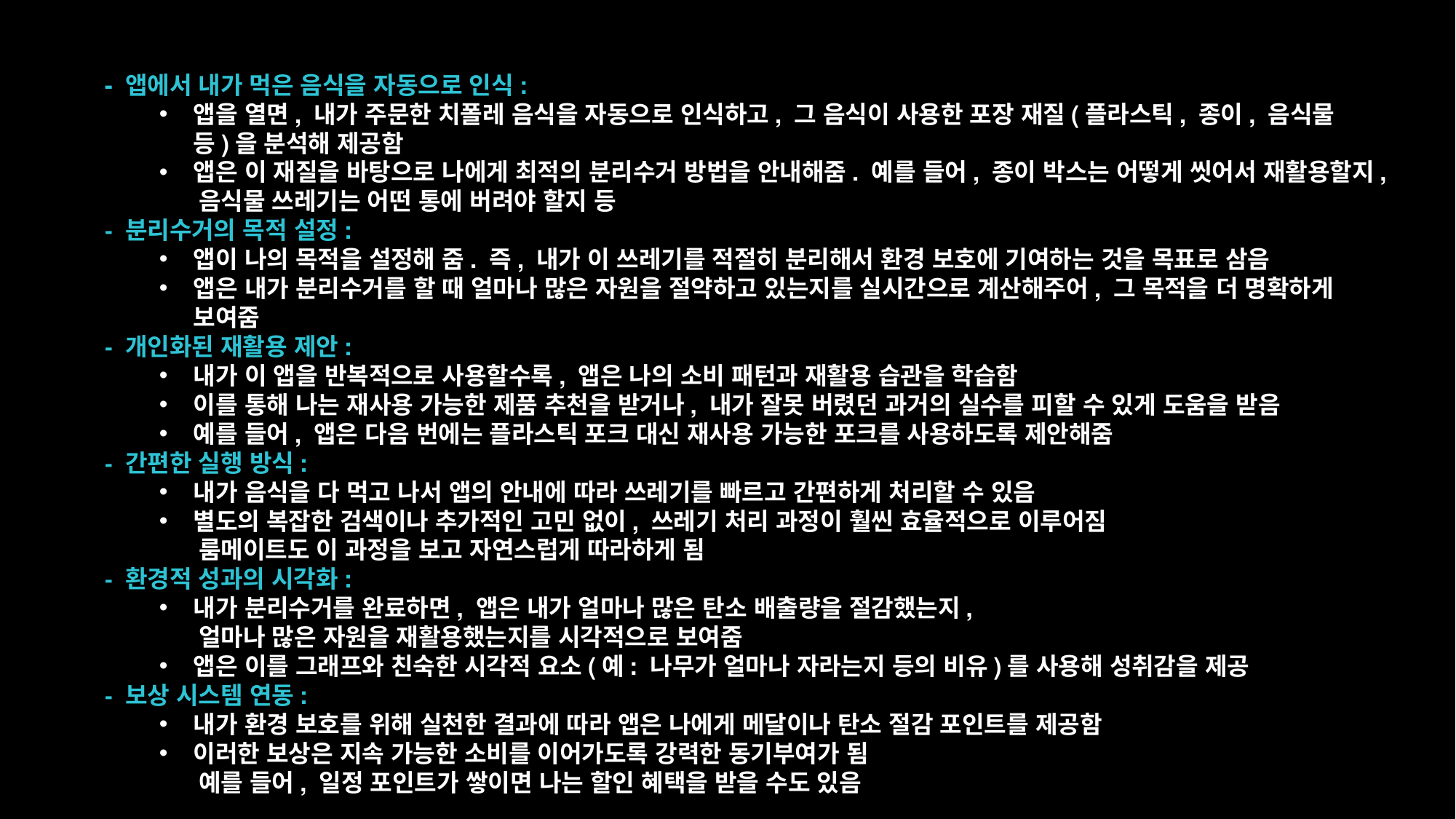

- 앱에서 내가 먹은 음식을 자동으로 인식:
앱을 열면, 내가 주문한 치폴레 음식을 자동으로 인식하고, 그 음식이 사용한 포장 재질(플라스틱, 종이, 음식물 등)을 분석해 제공함
앱은 이 재질을 바탕으로 나에게 최적의 분리수거 방법을 안내해줌. 예를 들어, 종이 박스는 어떻게 씻어서 재활용할지,
     음식물 쓰레기는 어떤 통에 버려야 할지 등
- 분리수거의 목적 설정:
앱이 나의 목적을 설정해 줌. 즉, 내가 이 쓰레기를 적절히 분리해서 환경 보호에 기여하는 것을 목표로 삼음
앱은 내가 분리수거를 할 때 얼마나 많은 자원을 절약하고 있는지를 실시간으로 계산해주어, 그 목적을 더 명확하게 보여줌
- 개인화된 재활용 제안:
내가 이 앱을 반복적으로 사용할수록, 앱은 나의 소비 패턴과 재활용 습관을 학습함
이를 통해 나는 재사용 가능한 제품 추천을 받거나, 내가 잘못 버렸던 과거의 실수를 피할 수 있게 도움을 받음
예를 들어, 앱은 다음 번에는 플라스틱 포크 대신 재사용 가능한 포크를 사용하도록 제안해줌
- 간편한 실행 방식:
내가 음식을 다 먹고 나서 앱의 안내에 따라 쓰레기를 빠르고 간편하게 처리할 수 있음
별도의 복잡한 검색이나 추가적인 고민 없이, 쓰레기 처리 과정이 훨씬 효율적으로 이루어짐
     룸메이트도 이 과정을 보고 자연스럽게 따라하게 됨
- 환경적 성과의 시각화:
내가 분리수거를 완료하면, 앱은 내가 얼마나 많은 탄소 배출량을 절감했는지,
     얼마나 많은 자원을 재활용했는지를 시각적으로 보여줌
앱은 이를 그래프와 친숙한 시각적 요소(예: 나무가 얼마나 자라는지 등의 비유)를 사용해 성취감을 제공
- 보상 시스템 연동:
내가 환경 보호를 위해 실천한 결과에 따라 앱은 나에게 메달이나 탄소 절감 포인트를 제공함
이러한 보상은 지속 가능한 소비를 이어가도록 강력한 동기부여가 됨
     예를 들어, 일정 포인트가 쌓이면 나는 할인 혜택을 받을 수도 있음